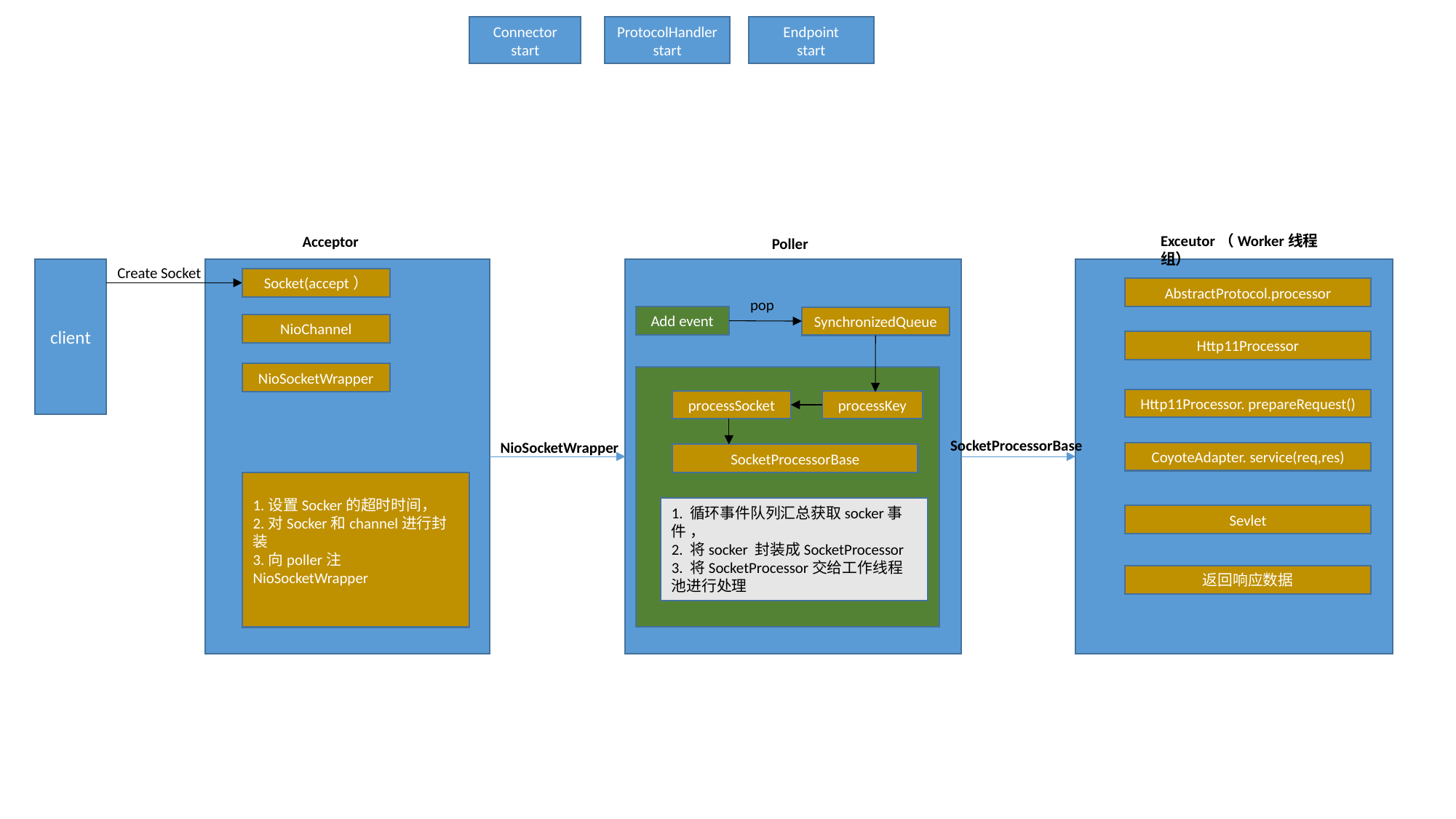

Connector
start
ProtocolHandler
start
Endpoint
start
Exceutor（Worker线程组）
Acceptor
Poller
Create Socket
client

Socket(accept）
AbstractProtocol.processor
pop
Add event
SynchronizedQueue
NioChannel
Http11Processor
NioSocketWrapper

Http11Processor. prepareRequest()
processSocket
processKey
SocketProcessorBase
NioSocketWrapper
CoyoteAdapter. service(req,res)
SocketProcessorBase
1.设置Socker的超时时间，
2.对Socker和channel进行封装
3.向poller注NioSocketWrapper

1. 循环事件队列汇总获取socker事件 ，
2. 将socker 封装成SocketProcessor
3. 将SocketProcessor交给工作线程池进行处理
Sevlet
返回响应数据